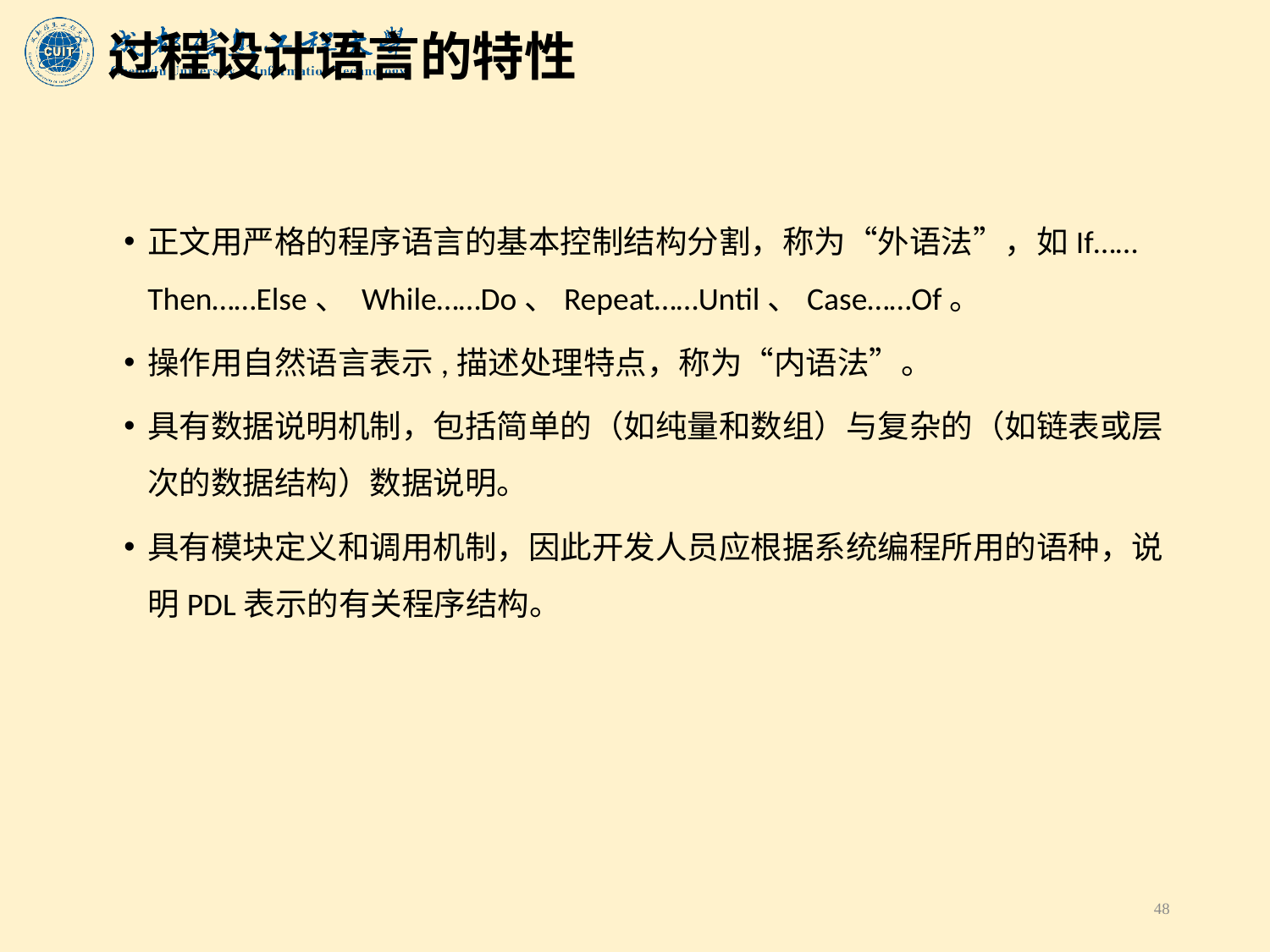

# 过程设计语言的特性
正文用严格的程序语言的基本控制结构分割，称为“外语法”，如If……Then……Else、 While……Do、Repeat……Until、Case……Of。
操作用自然语言表示,描述处理特点，称为“内语法”。
具有数据说明机制，包括简单的（如纯量和数组）与复杂的（如链表或层次的数据结构）数据说明。
具有模块定义和调用机制，因此开发人员应根据系统编程所用的语种，说明PDL表示的有关程序结构。

48